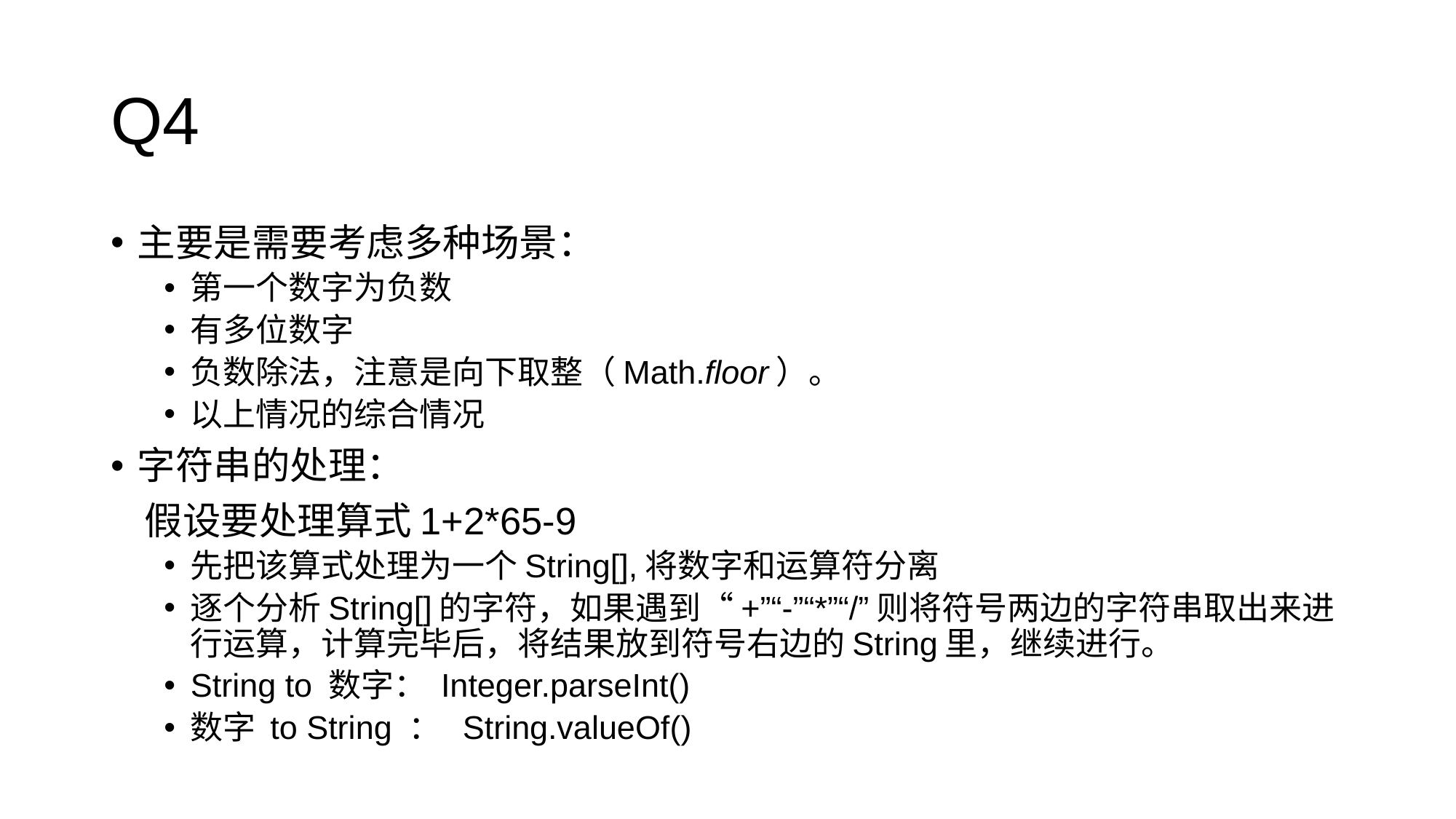

# Q4
主要是需要考虑多种场景：
第一个数字为负数
有多位数字
负数除法，注意是向下取整（Math.floor）。
以上情况的综合情况
字符串的处理：
   假设要处理算式1+2*65-9
先把该算式处理为一个String[],将数字和运算符分离
逐个分析String[]的字符，如果遇到“+”“-”“*”“/”则将符号两边的字符串取出来进行运算，计算完毕后，将结果放到符号右边的String里，继续进行。
String to 数字： Integer.parseInt()
数字 to String ：  String.valueOf()